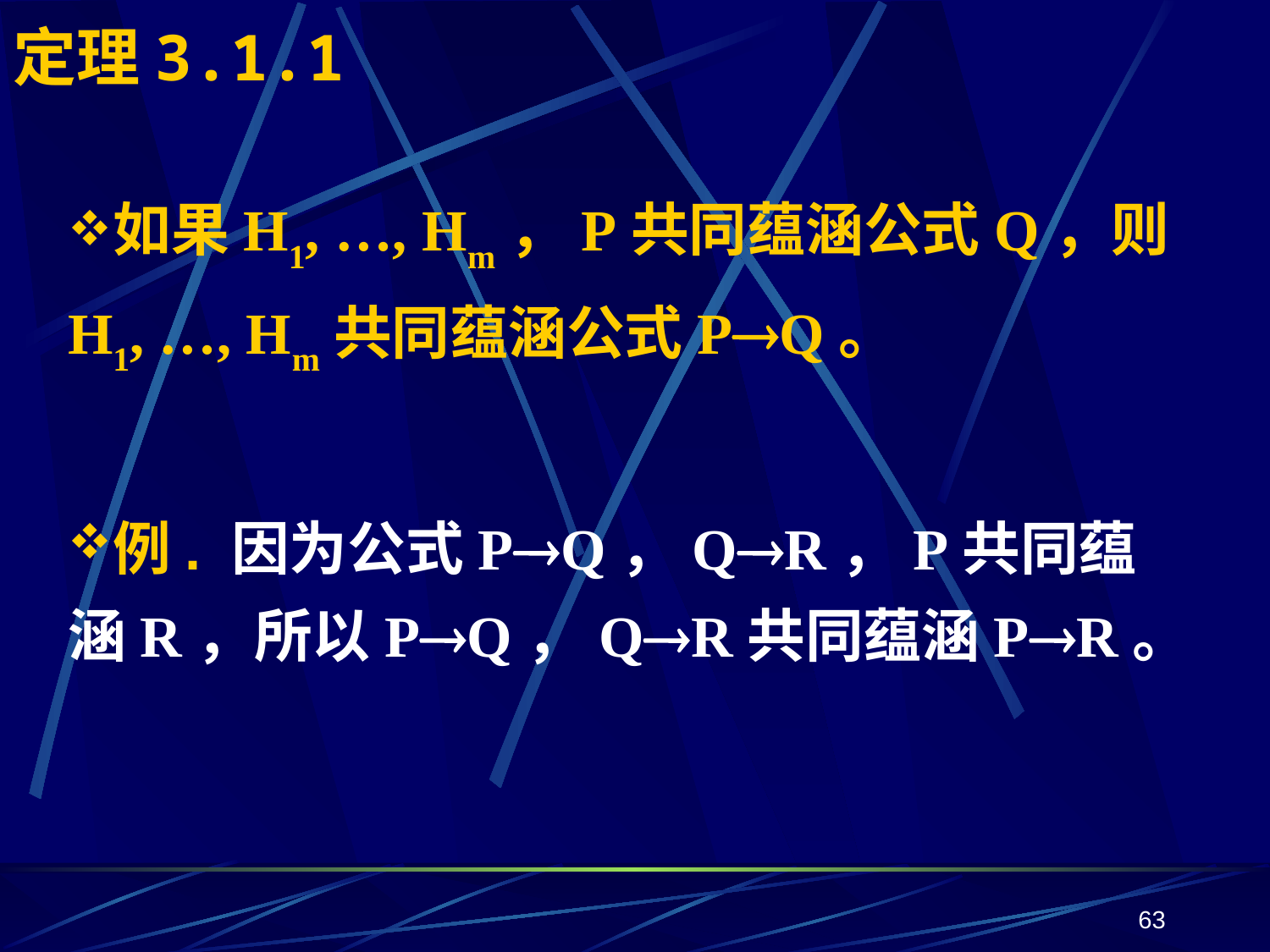

# 定理3.1.1
如果H1, …, Hm，P共同蕴涵公式Q，则H1, …, Hm共同蕴涵公式P→Q。

例. 因为公式P→Q，Q→R，P共同蕴涵R，所以P→Q，Q→R共同蕴涵P→R。

63